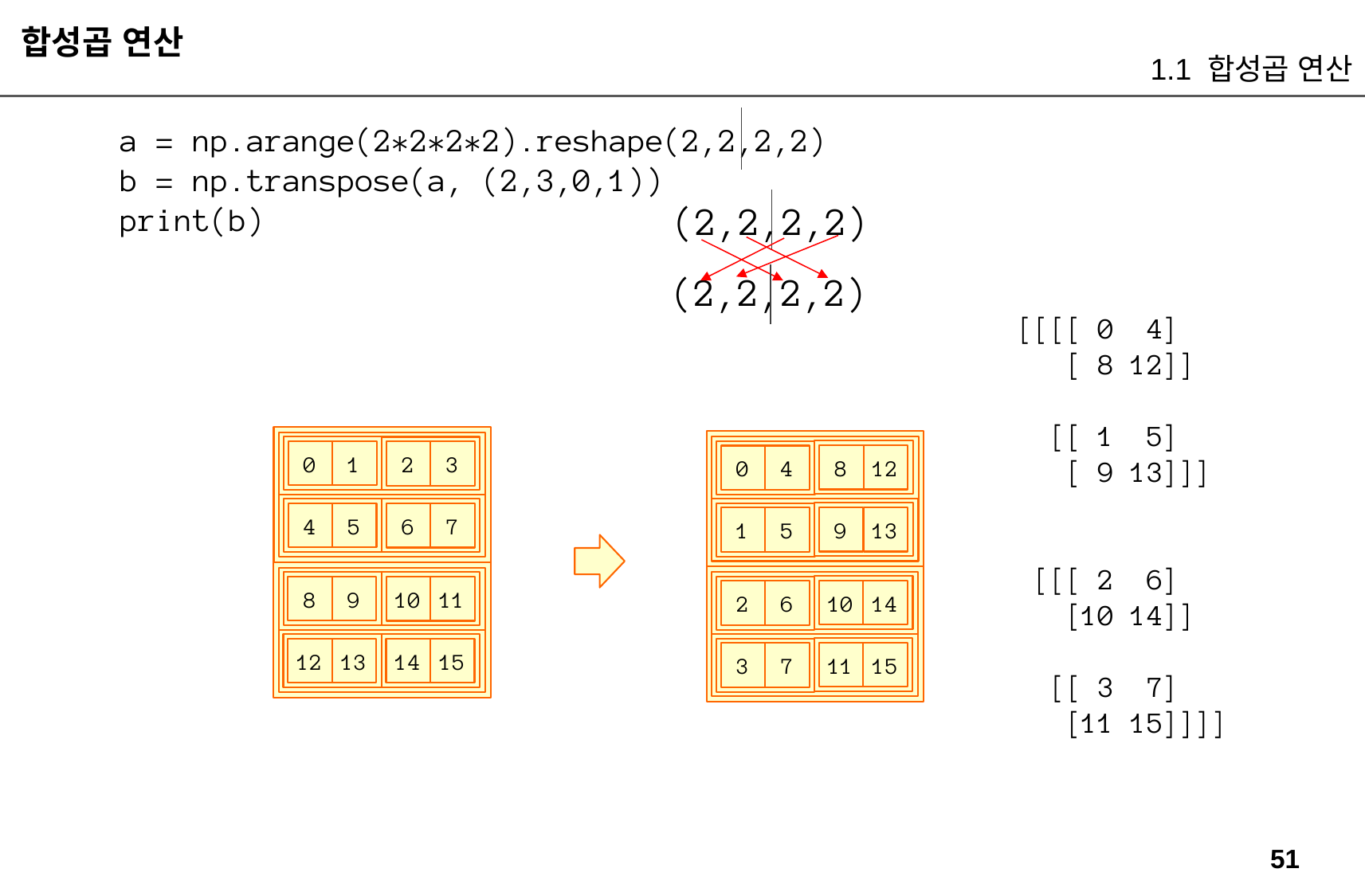

합성곱 연산
1.1 합성곱 연산
a = np.arange(2*2*2*2).reshape(2,2,2,2)
b = np.transpose(a, (2,3,0,1))
print(b)
(2,2,2,2)
(2,2,2,2)
[[[[ 0  4]
   [ 8 12]]

  [[ 1  5]
   [ 9 13]]]

 [[[ 2  6]
   [10 14]]

  [[ 3  7]
   [11 15]]]]

0
1
2
3
8
12
0
4

4
5
6
7
9
13
1
5

8
9
10
11
10
14
2
6

12
13
14
15
11
15
3
7